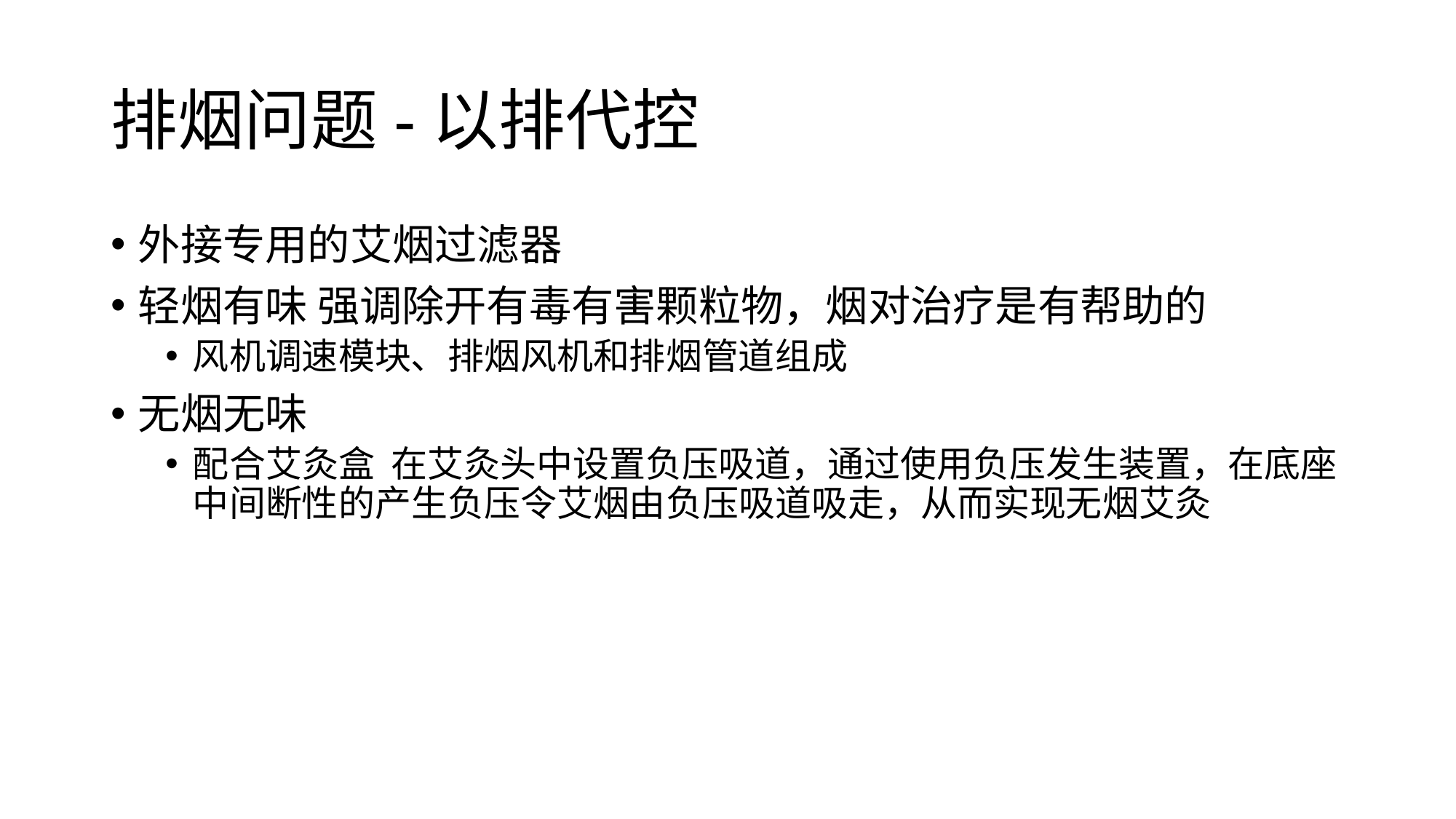

# 排烟问题-以排代控
外接专用的艾烟过滤器
轻烟有味 强调除开有毒有害颗粒物，烟对治疗是有帮助的
风机调速模块、排烟风机和排烟管道组成
无烟无味
配合艾灸盒  在艾灸头中设置负压吸道，通过使用负压发生装置，在底座中间断性的产生负压令艾烟由负压吸道吸走，从而实现无烟艾灸